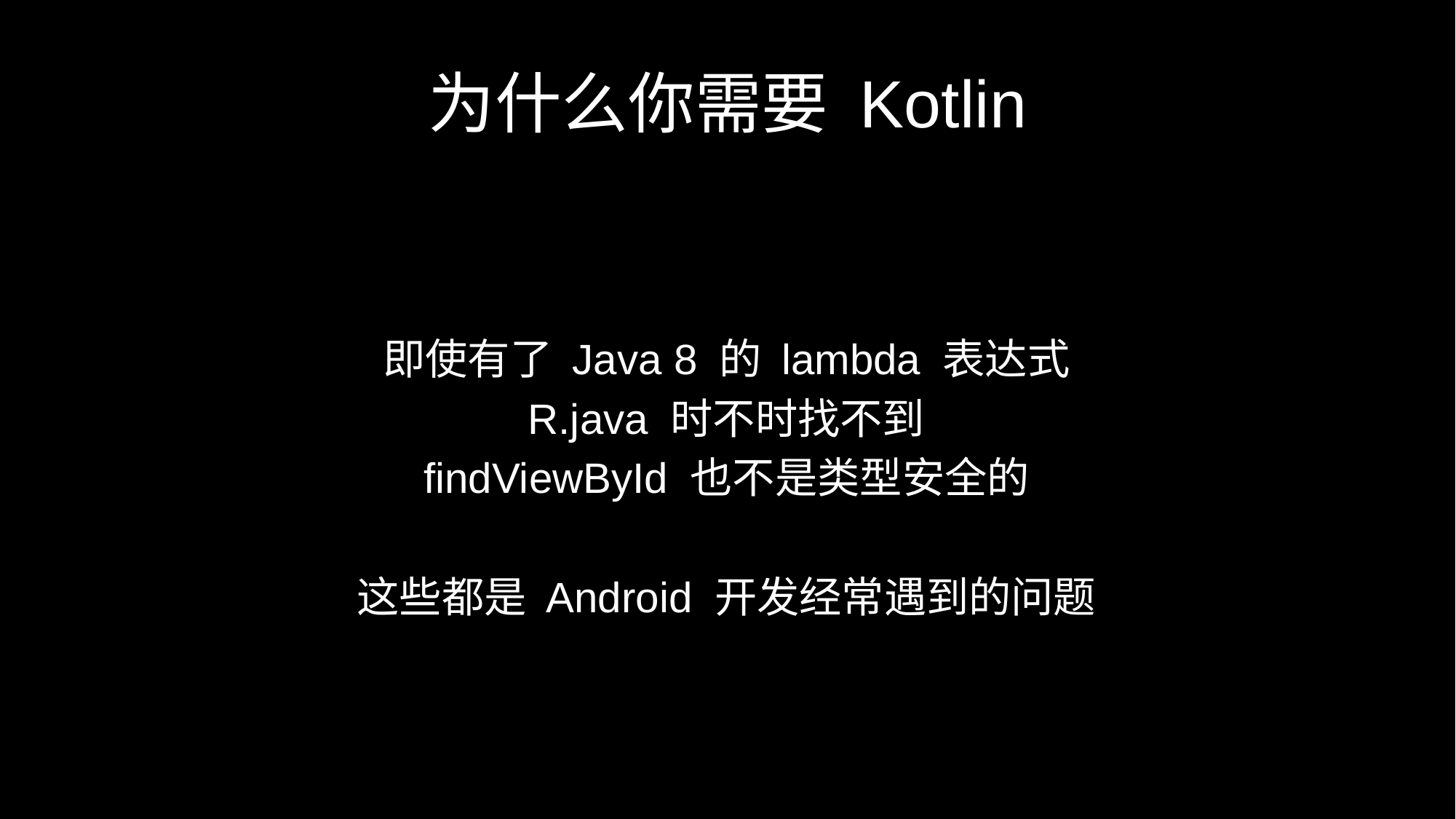

# 为什么你需要 Kotlin
即使有了 Java 8 的 lambda 表达式
R.java 时不时找不到
findViewById 也不是类型安全的

这些都是 Android 开发经常遇到的问题